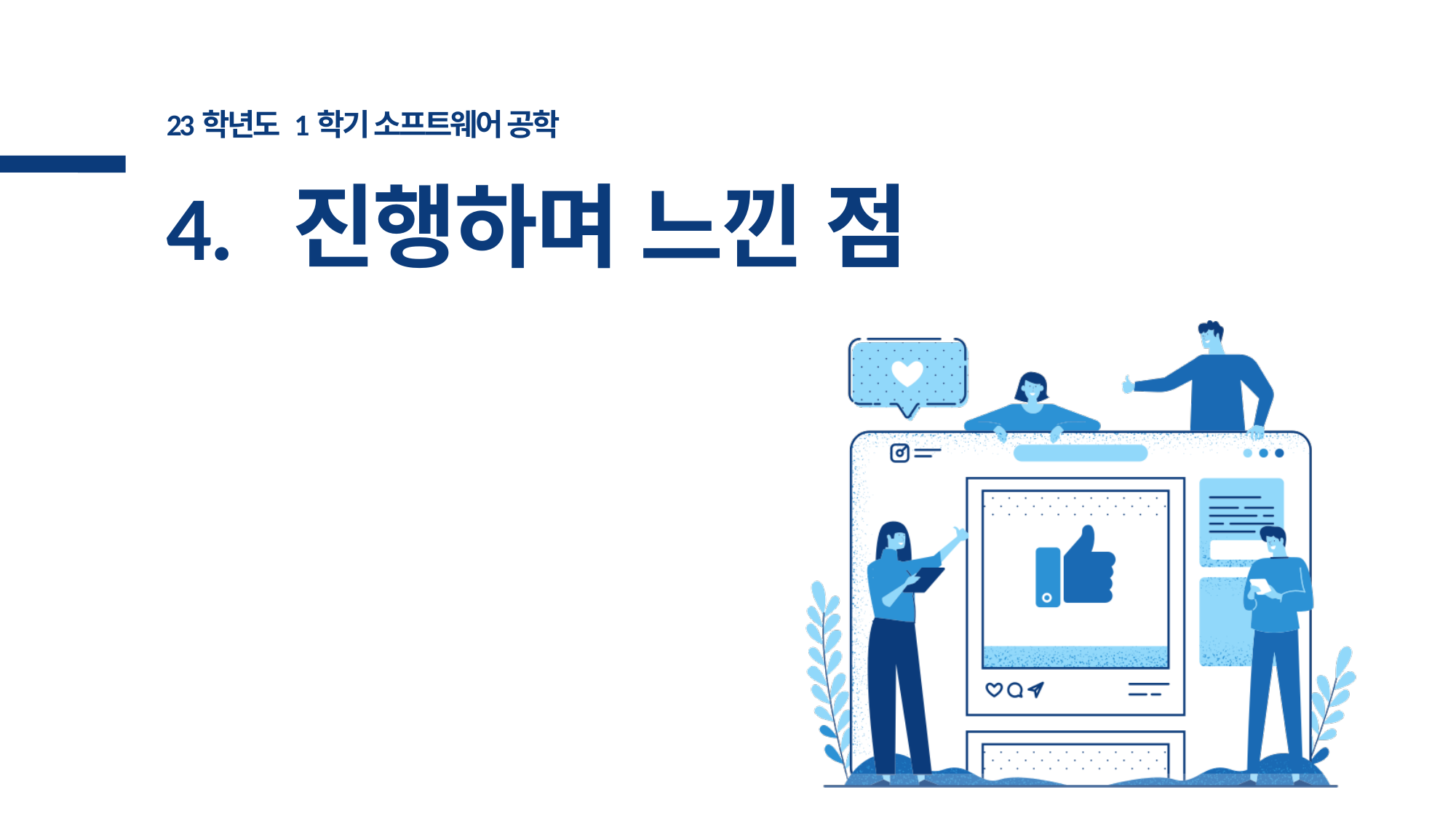

23학년도 1학기 소프트웨어 공학
4.  진행하며 느낀 점